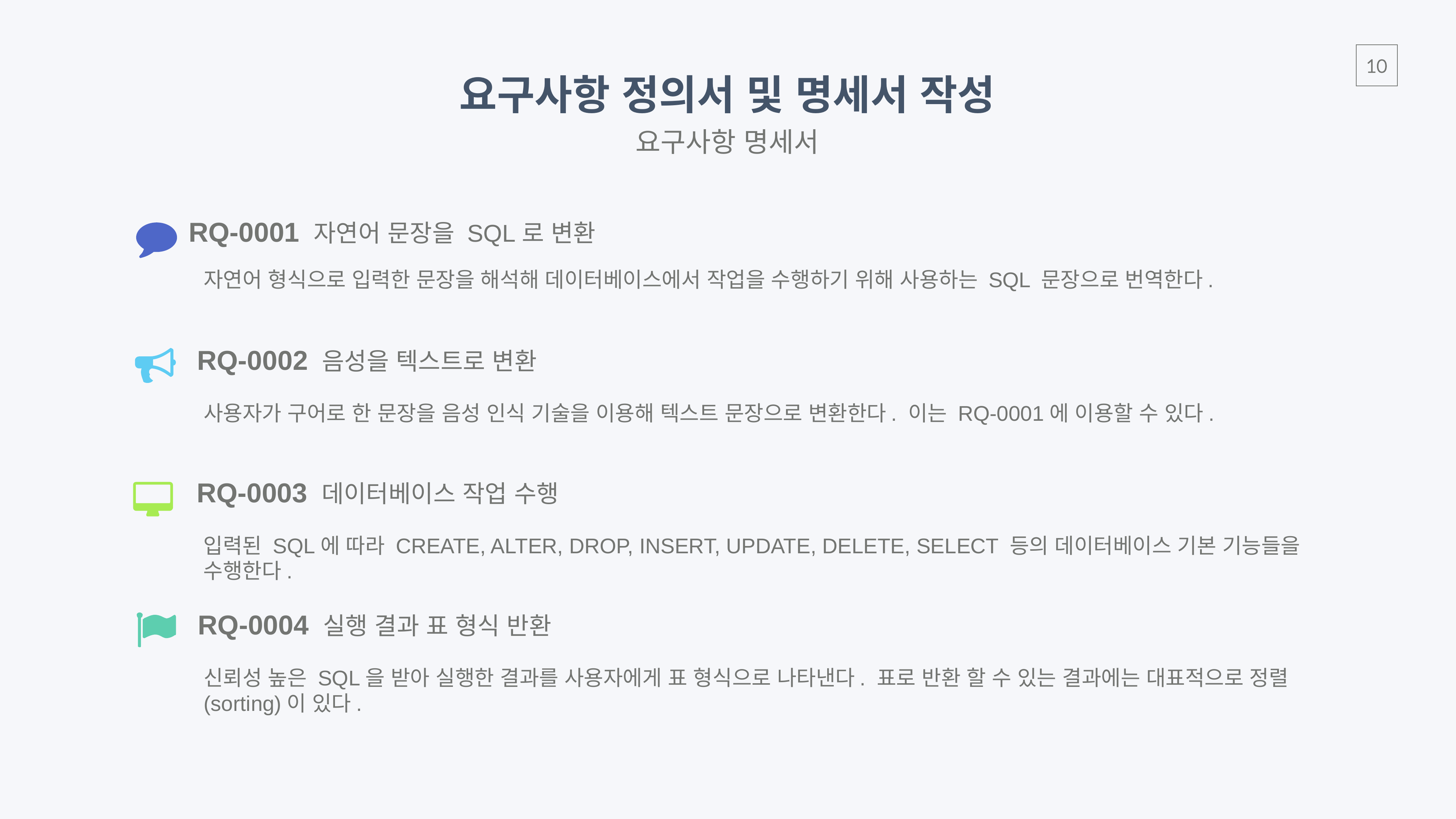

요구사항 정의서 및 명세서 작성
요구사항 명세서
RQ-0001 자연어 문장을 SQL로 변환

자연어 형식으로 입력한 문장을 해석해 데이터베이스에서 작업을 수행하기 위해 사용하는 SQL 문장으로 번역한다.
RQ-0002 음성을 텍스트로 변환

사용자가 구어로 한 문장을 음성 인식 기술을 이용해 텍스트 문장으로 변환한다. 이는 RQ-0001에 이용할 수 있다.
RQ-0003 데이터베이스 작업 수행

입력된 SQL에 따라 CREATE, ALTER, DROP, INSERT, UPDATE, DELETE, SELECT 등의 데이터베이스 기본 기능들을 수행한다.
RQ-0004 실행 결과 표 형식 반환

신뢰성 높은 SQL을 받아 실행한 결과를 사용자에게 표 형식으로 나타낸다. 표로 반환 할 수 있는 결과에는 대표적으로 정렬(sorting)이 있다.